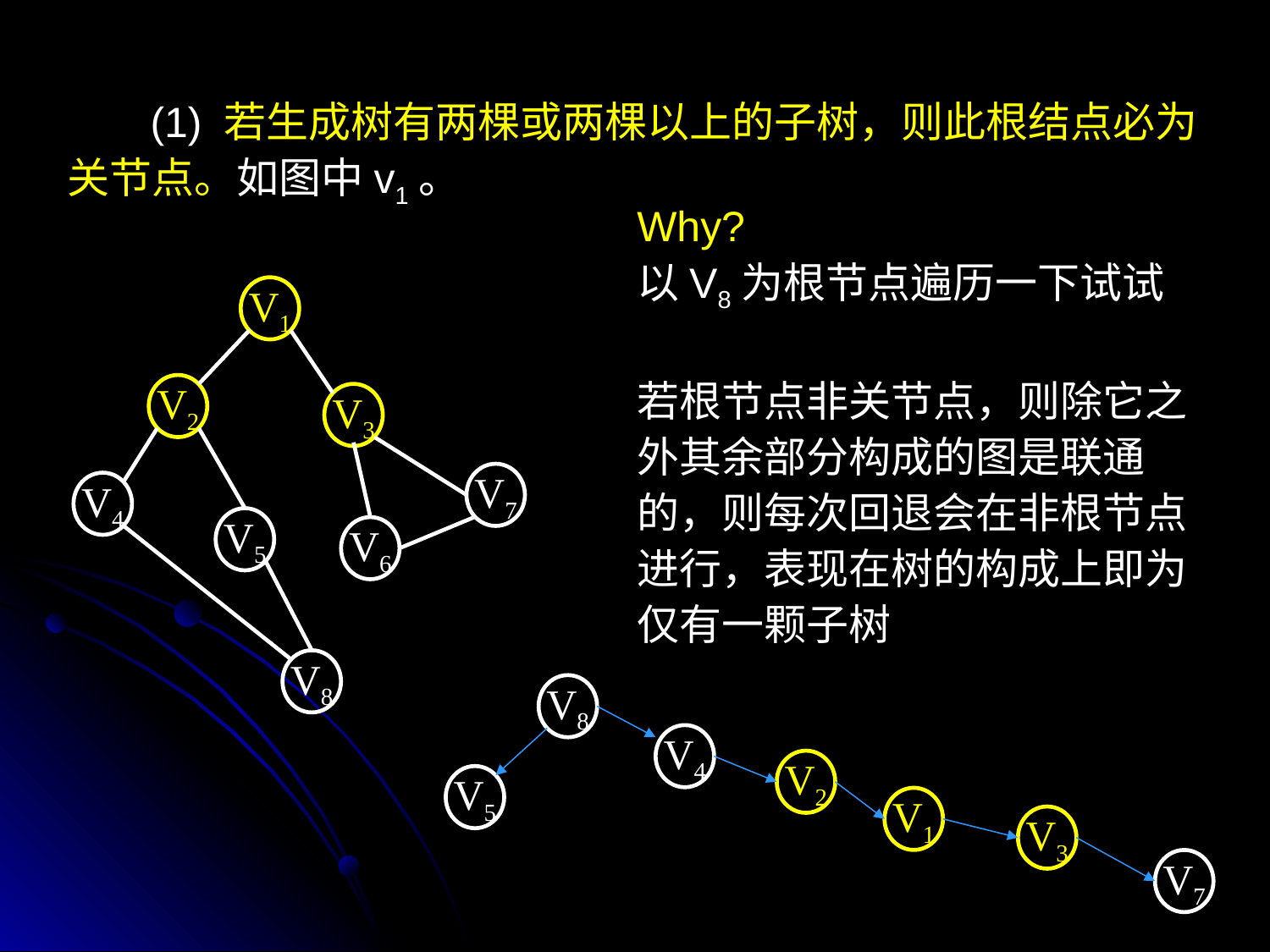

(1) 若生成树有两棵或两棵以上的子树，则此根结点必为关节点。如图中v1。
Why?
以V8为根节点遍历一下试试

若根节点非关节点，则除它之外其余部分构成的图是联通的，则每次回退会在非根节点进行，表现在树的构成上即为仅有一颗子树

V1
V2
V3
V7
V4
V5
V6
V8
V8
V4
V2
V5
V1
V3
V7